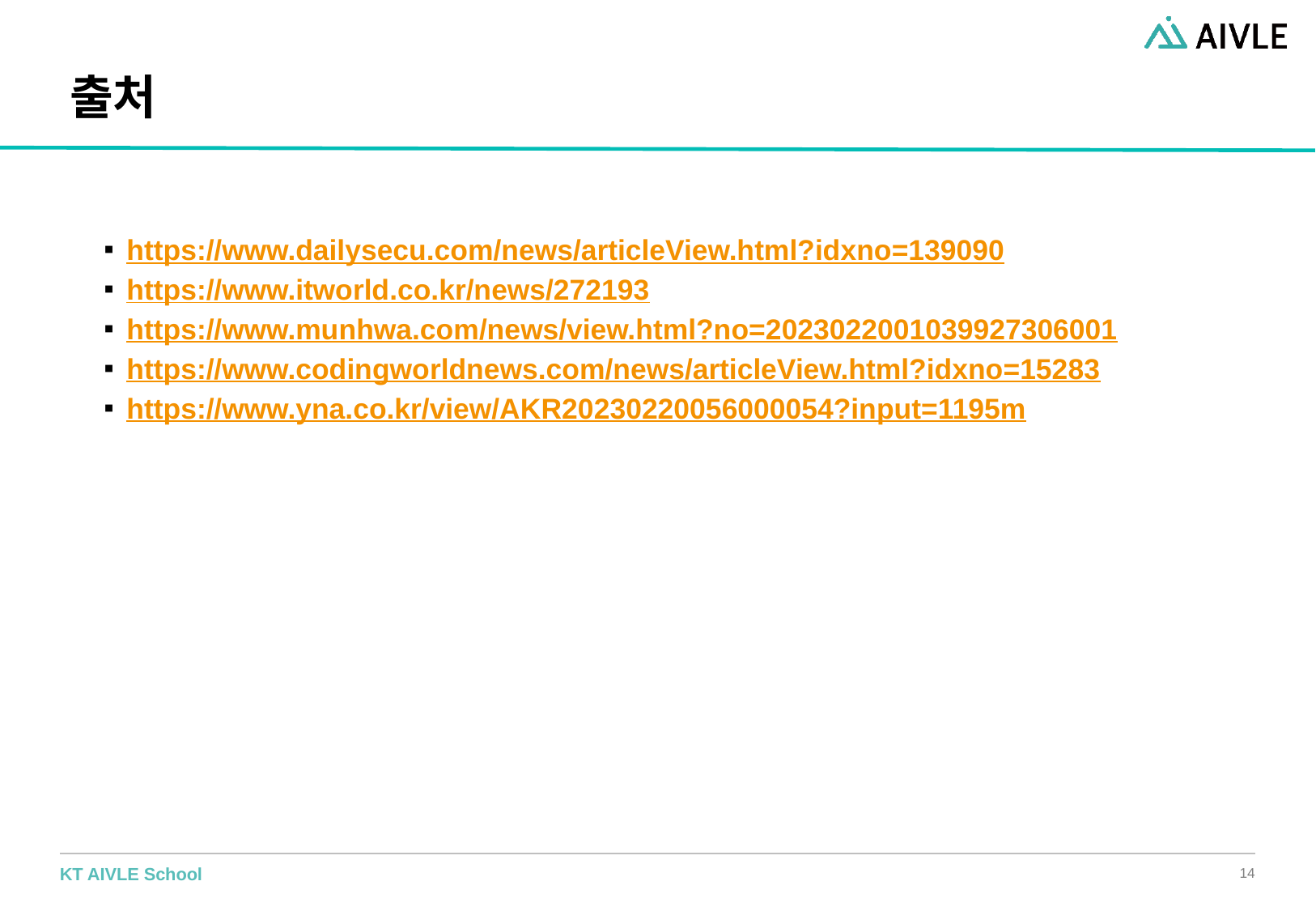

# 출처
https://www.dailysecu.com/news/articleView.html?idxno=139090
https://www.itworld.co.kr/news/272193
https://www.munhwa.com/news/view.html?no=2023022001039927306001
https://www.codingworldnews.com/news/articleView.html?idxno=15283
https://www.yna.co.kr/view/AKR20230220056000054?input=1195m